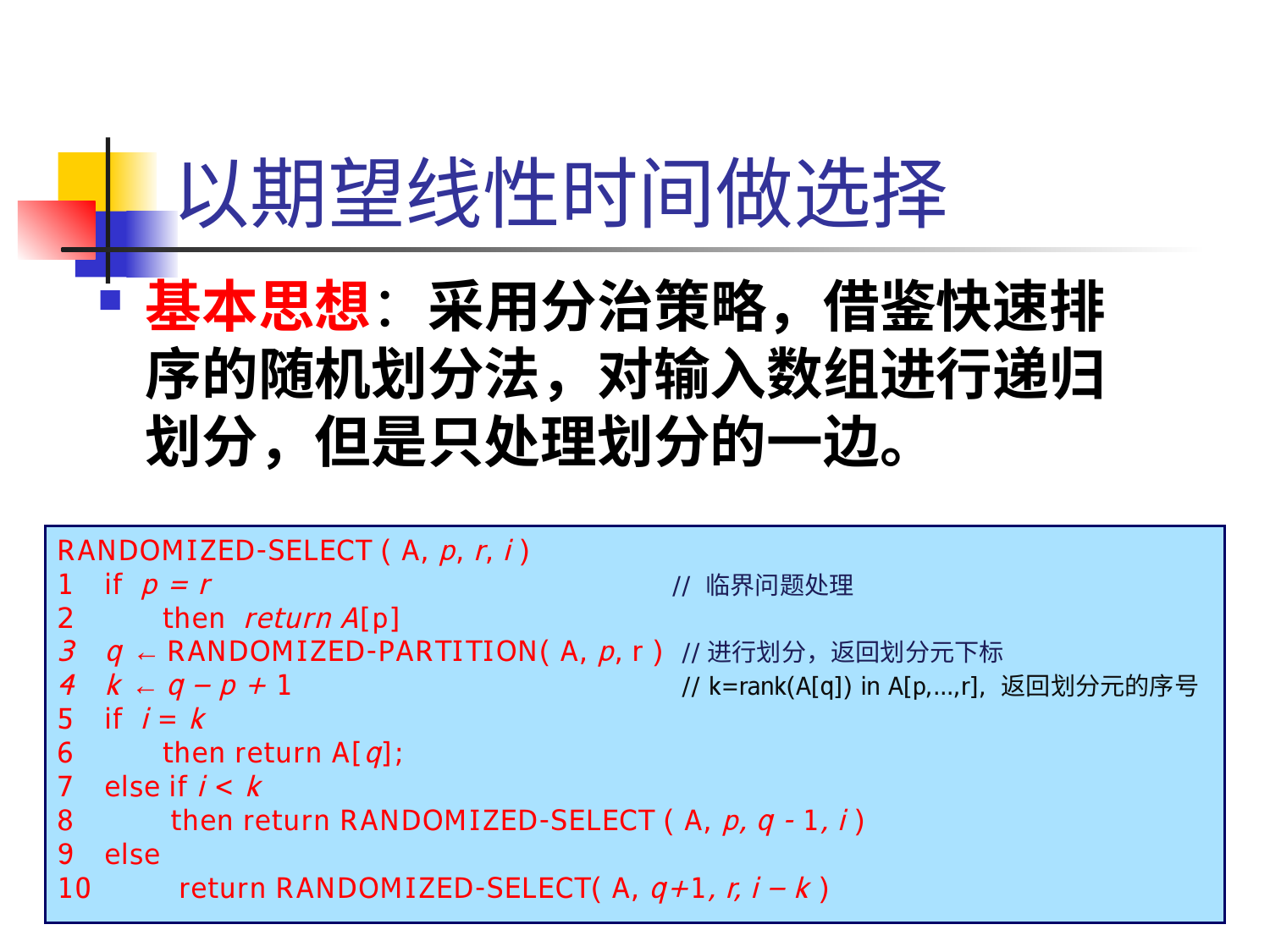

# 以期望线性时间做选择
基本思想：采用分治策略，借鉴快速排序的随机划分法，对输入数组进行递归划分，但是只处理划分的一边。
RANDOMIZED-SELECT ( A, p, r, i )
if  p = r                                                        // 临界问题处理
       then  return A[p]
q ← RANDOMIZED-PARTITION( A, p, r )  //进行划分，返回划分元下标
k ← q – p + 1                                               // k=rank(A[q]) in A[p,…,r], 返回划分元的序号
if  i = k
       then return A[q];
else if i < k
        then return RANDOMIZED-SELECT ( A, p, q - 1, i )
else
         return RANDOMIZED-SELECT( A, q+1, r, i – k )